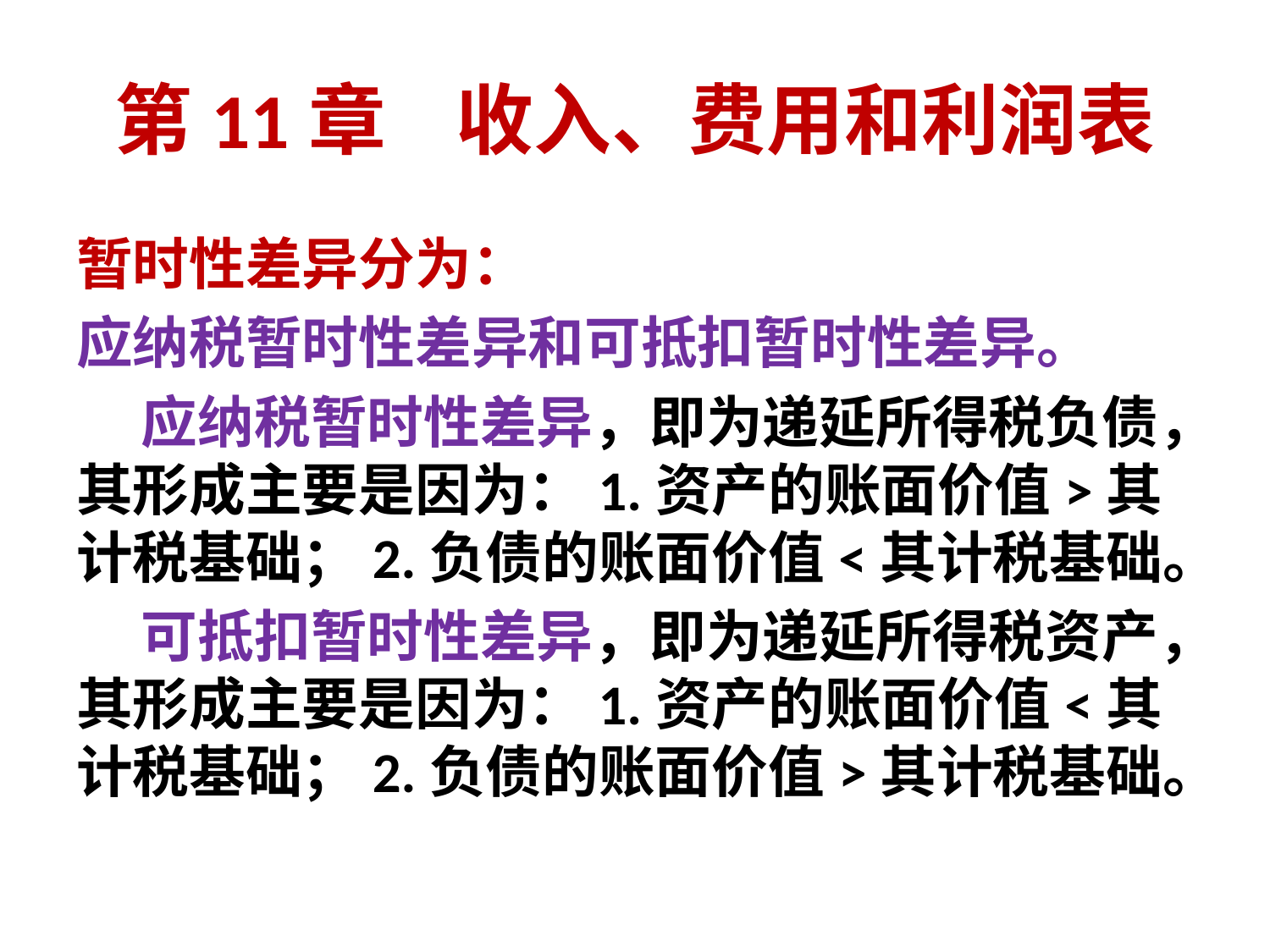

# 第11章    收入、费用和利润表
暂时性差异分为：
应纳税暂时性差异和可抵扣暂时性差异。
    应纳税暂时性差异，即为递延所得税负债，其形成主要是因为：1.资产的账面价值>其计税基础；2.负债的账面价值<其计税基础。
    可抵扣暂时性差异，即为递延所得税资产，其形成主要是因为：1.资产的账面价值<其计税基础；2.负债的账面价值>其计税基础。